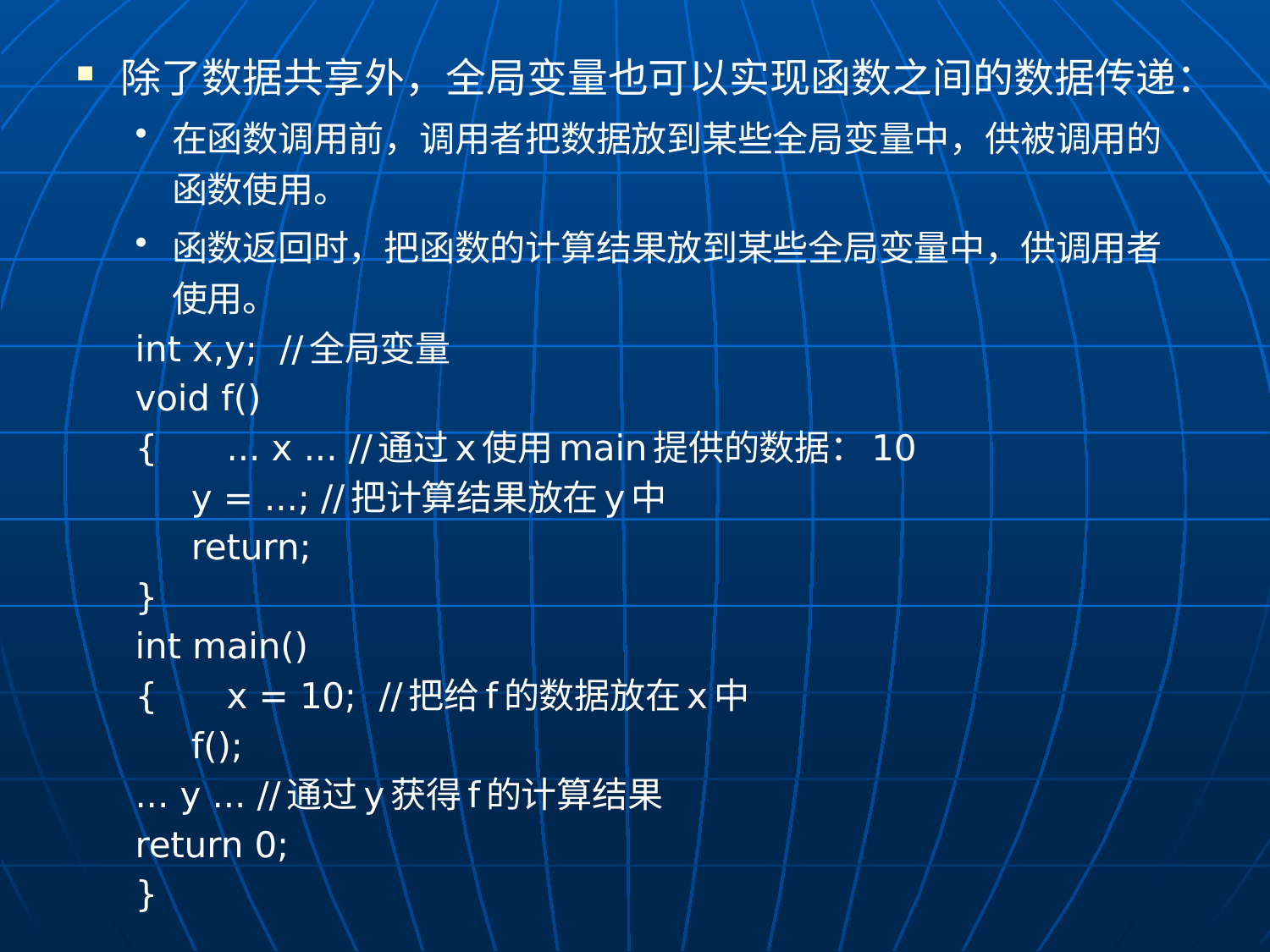

除了数据共享外，全局变量也可以实现函数之间的数据传递：
在函数调用前，调用者把数据放到某些全局变量中，供被调用的函数使用。
函数返回时，把函数的计算结果放到某些全局变量中，供调用者使用。
int x,y;  //全局变量
void f()
{	... x ... //通过x使用main提供的数据：10
     y = ...; //把计算结果放在y中
     return;
}
int main()
{	x = 10;  //把给f的数据放在x中
     f();
	... y ... //通过y获得f的计算结果
	return 0;
}